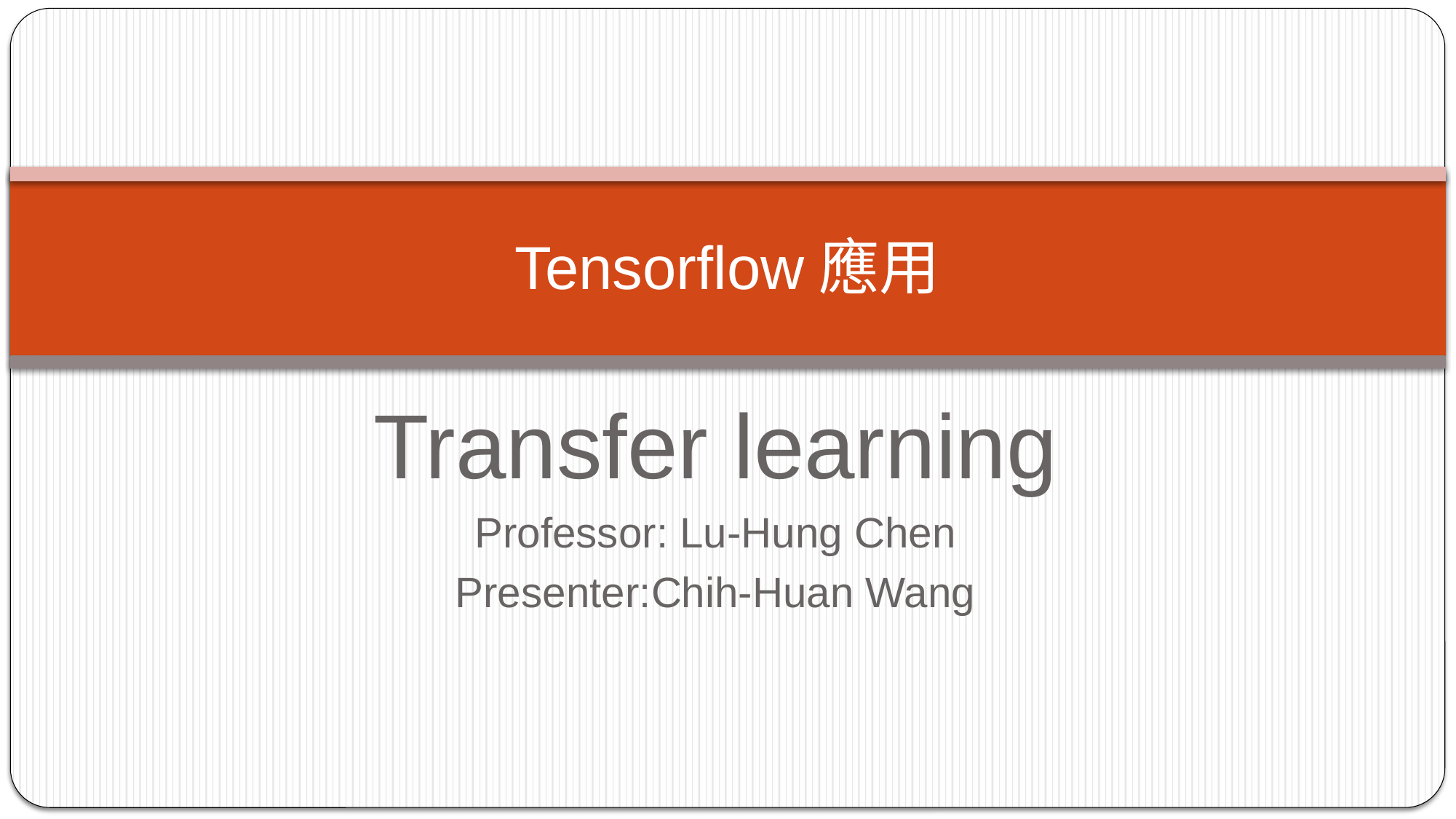

# Tensorflow應用
Transfer learning
Professor: Lu-Hung Chen
Presenter:Chih-Huan Wang